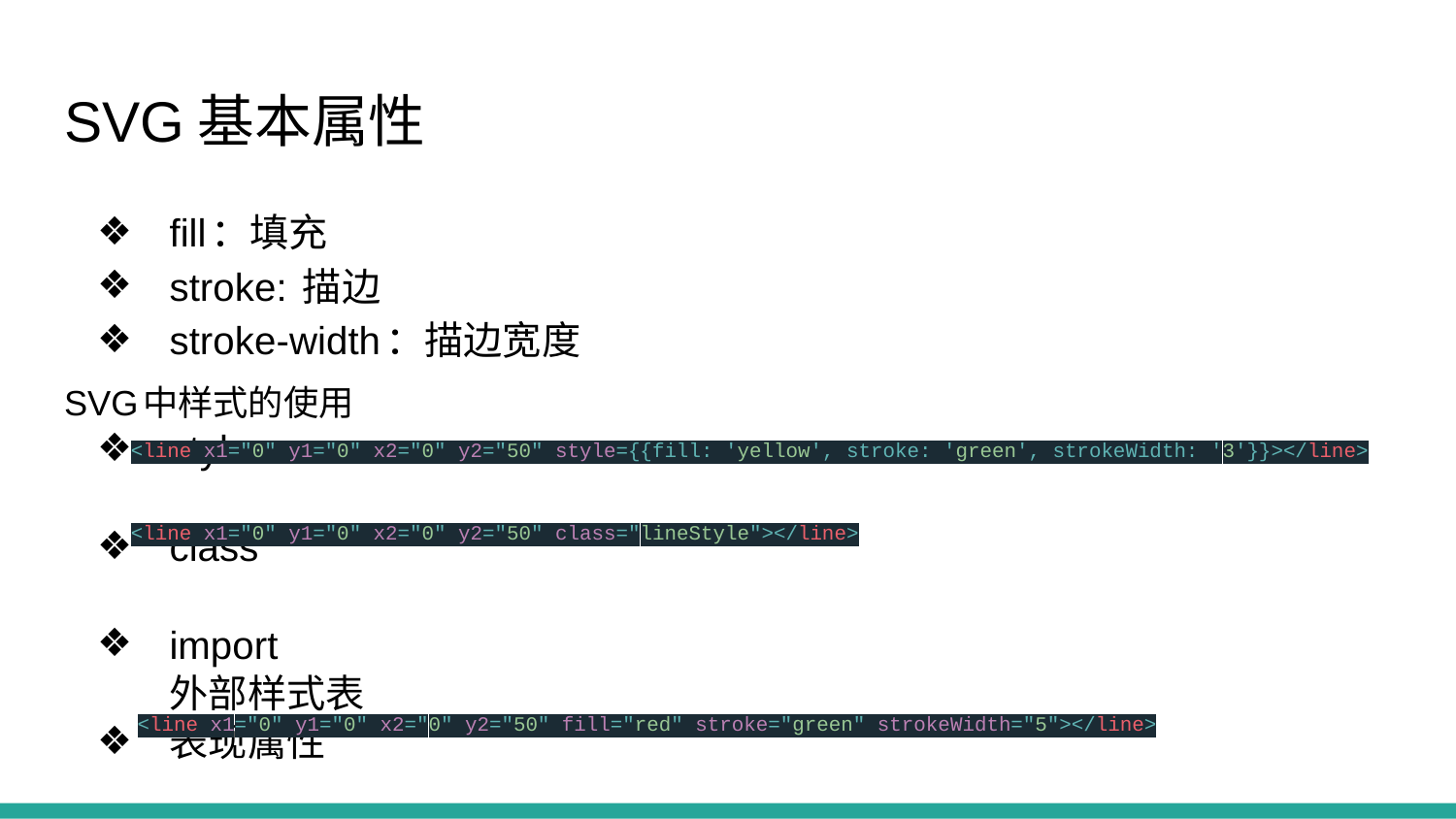

# SVG基本属性
fill：填充
stroke: 描边
stroke-width：描边宽度
SVG中样式的使用
style

class

import
外部样式表
表现属性

<line x1="0" y1="0" x2="0" y2="50" style={{fill: 'yellow', stroke: 'green', strokeWidth: '3'}}></line>
<line x1="0" y1="0" x2="0" y2="50" class="lineStyle"></line>
<line x1="0" y1="0" x2="0" y2="50" fill="red" stroke="green" strokeWidth="5"></line>